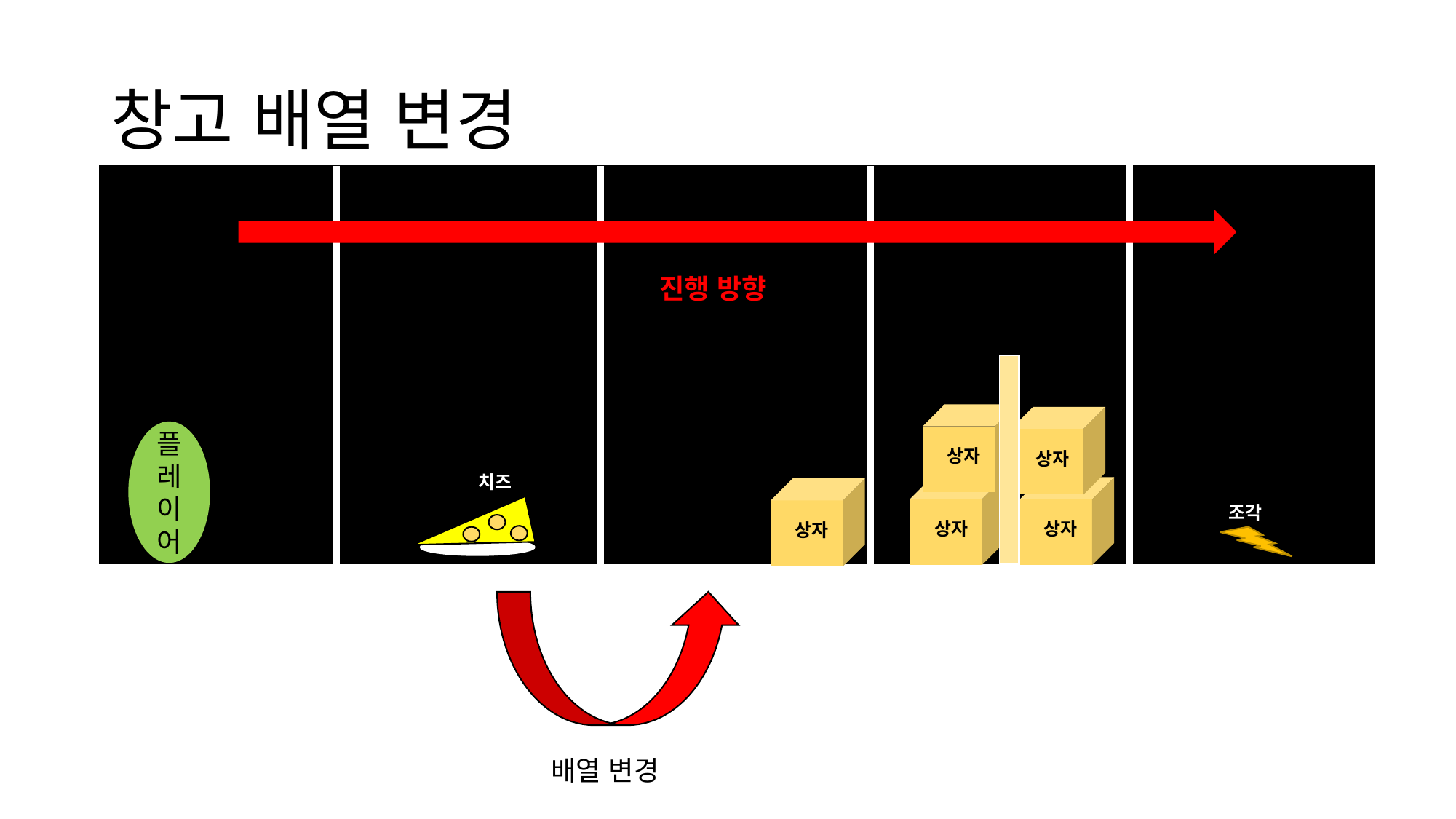

# 창고 배열 변경

진행 방향

1층 계단

상자

상자
플레이어
치즈

탈출구

상자

상자

상자
조각

배열 변경